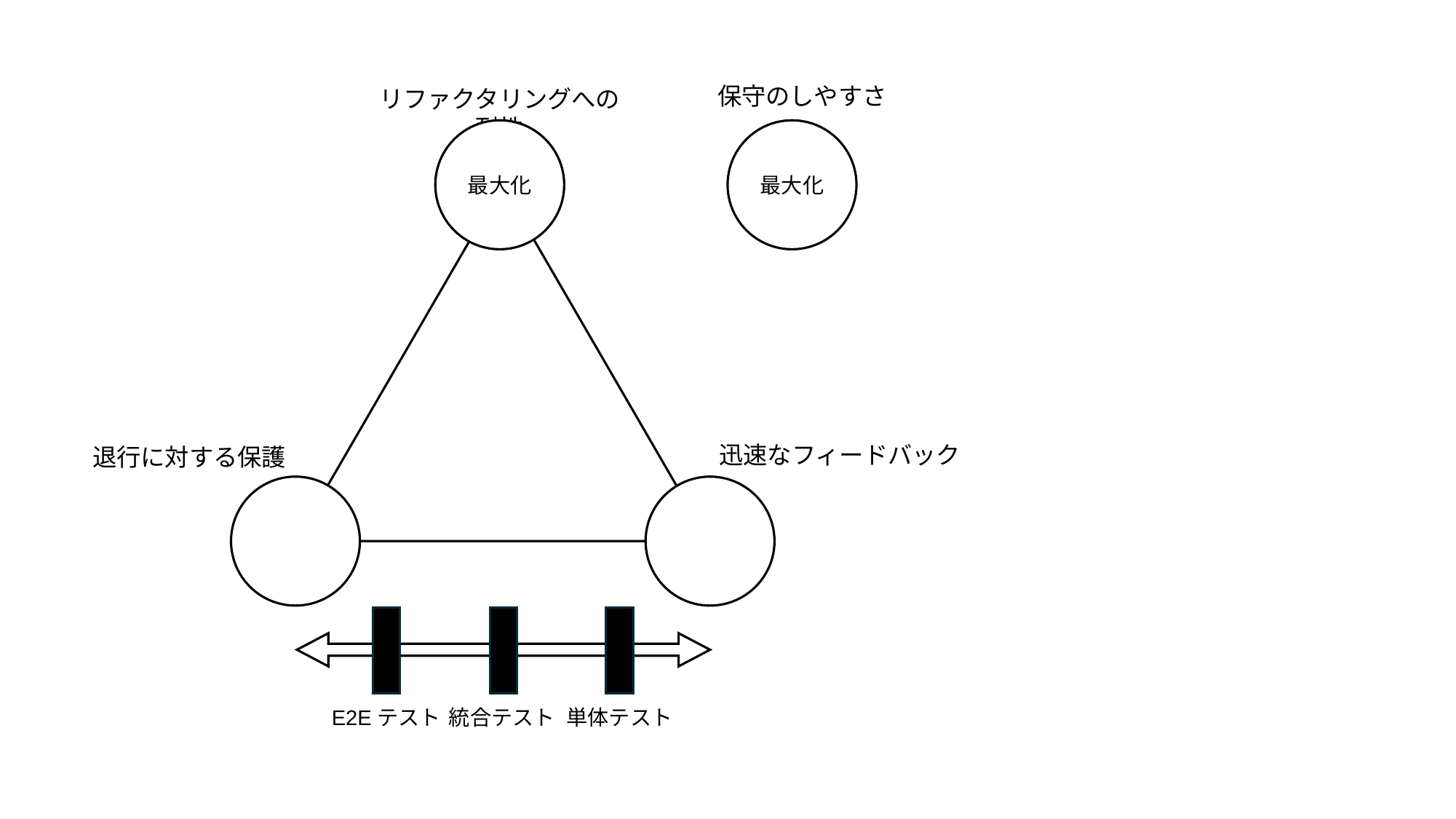

保守のしやすさ
リファクタリングへの耐性
最大化
最大化

迅速なフィードバック
退行に対する保護

E2Eテスト
統合テスト
単体テスト